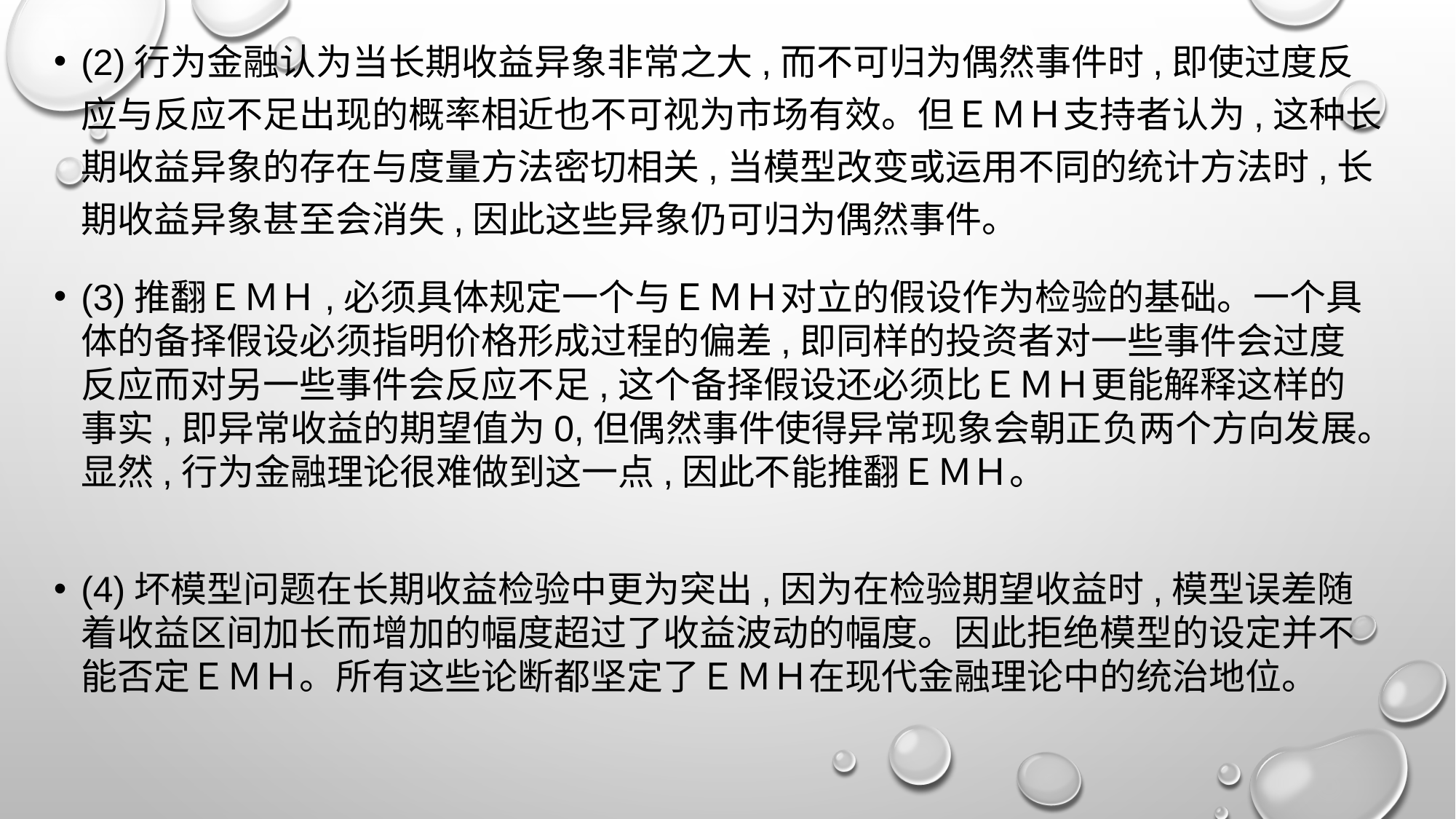

(2)行为金融认为当长期收益异象非常之大,而不可归为偶然事件时,即使过度反应与反应不足出现的概率相近也不可视为市场有效。但ＥＭＨ支持者认为,这种长期收益异象的存在与度量方法密切相关,当模型改变或运用不同的统计方法时,长期收益异象甚至会消失,因此这些异象仍可归为偶然事件。
(3)推翻ＥＭＨ,必须具体规定一个与ＥＭＨ对立的假设作为检验的基础。一个具体的备择假设必须指明价格形成过程的偏差,即同样的投资者对一些事件会过度反应而对另一些事件会反应不足,这个备择假设还必须比ＥＭＨ更能解释这样的事实,即异常收益的期望值为0,但偶然事件使得异常现象会朝正负两个方向发展。显然,行为金融理论很难做到这一点,因此不能推翻ＥＭＨ。

(4)坏模型问题在长期收益检验中更为突出,因为在检验期望收益时,模型误差随着收益区间加长而增加的幅度超过了收益波动的幅度。因此拒绝模型的设定并不能否定ＥＭＨ。所有这些论断都坚定了ＥＭＨ在现代金融理论中的统治地位。